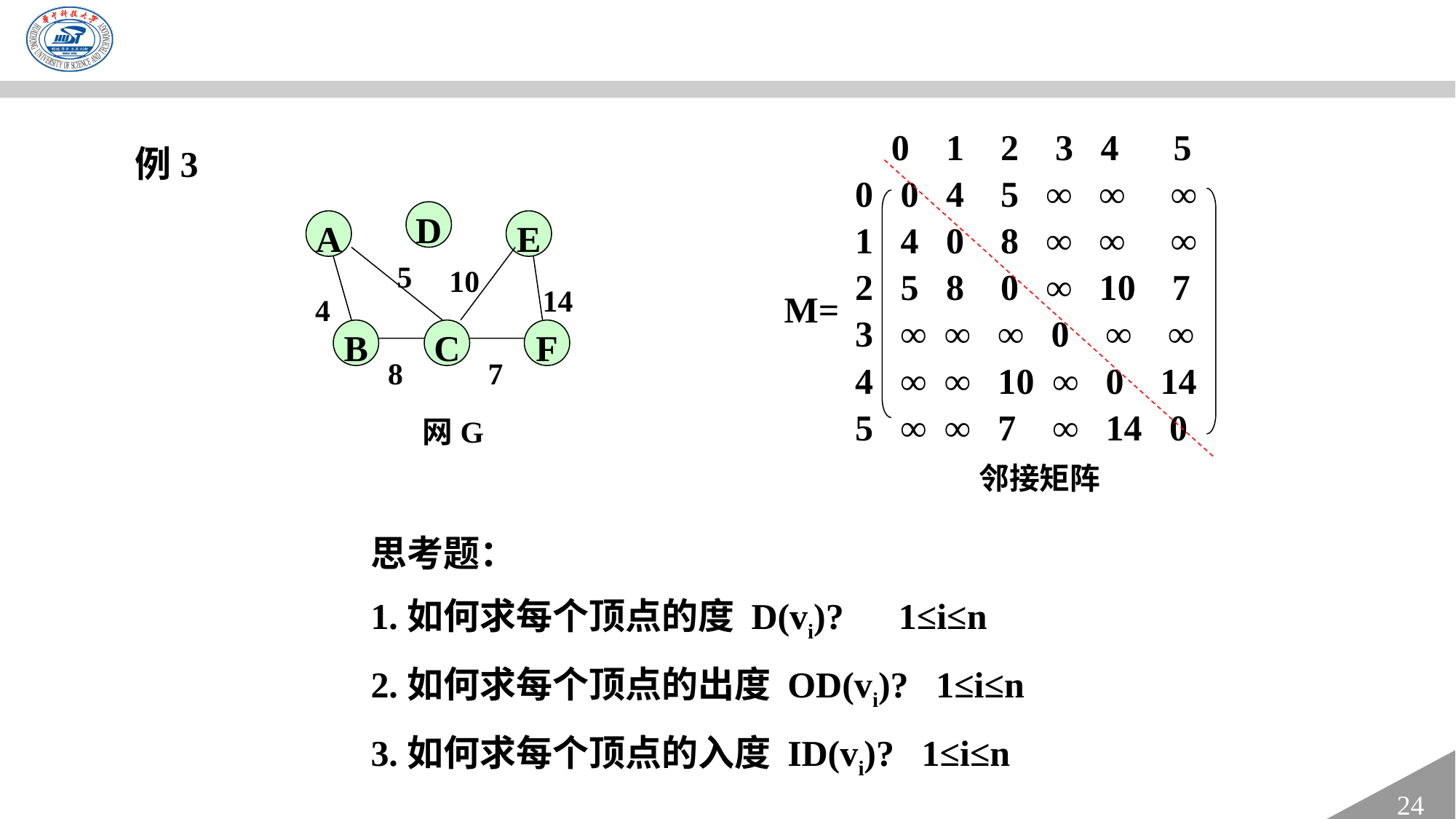

0    1    2    3   4      5
0   0   4    5   ∞   ∞     ∞
1   4   0    8   ∞   ∞     ∞
2   5   8    0   ∞   10    7
3   ∞  ∞   ∞   0    ∞    ∞
4   ∞  ∞   10  ∞   0    14
5   ∞  ∞   7    ∞   14   0
例3

D
A
E

5
10

M=
14
4
B
C
F

8
7
网G
邻接矩阵
思考题：
1.如何求每个顶点的度 D(vi)?      1≤i≤n
2.如何求每个顶点的出度 OD(vi)?   1≤i≤n
3.如何求每个顶点的入度 ID(vi)?   1≤i≤n